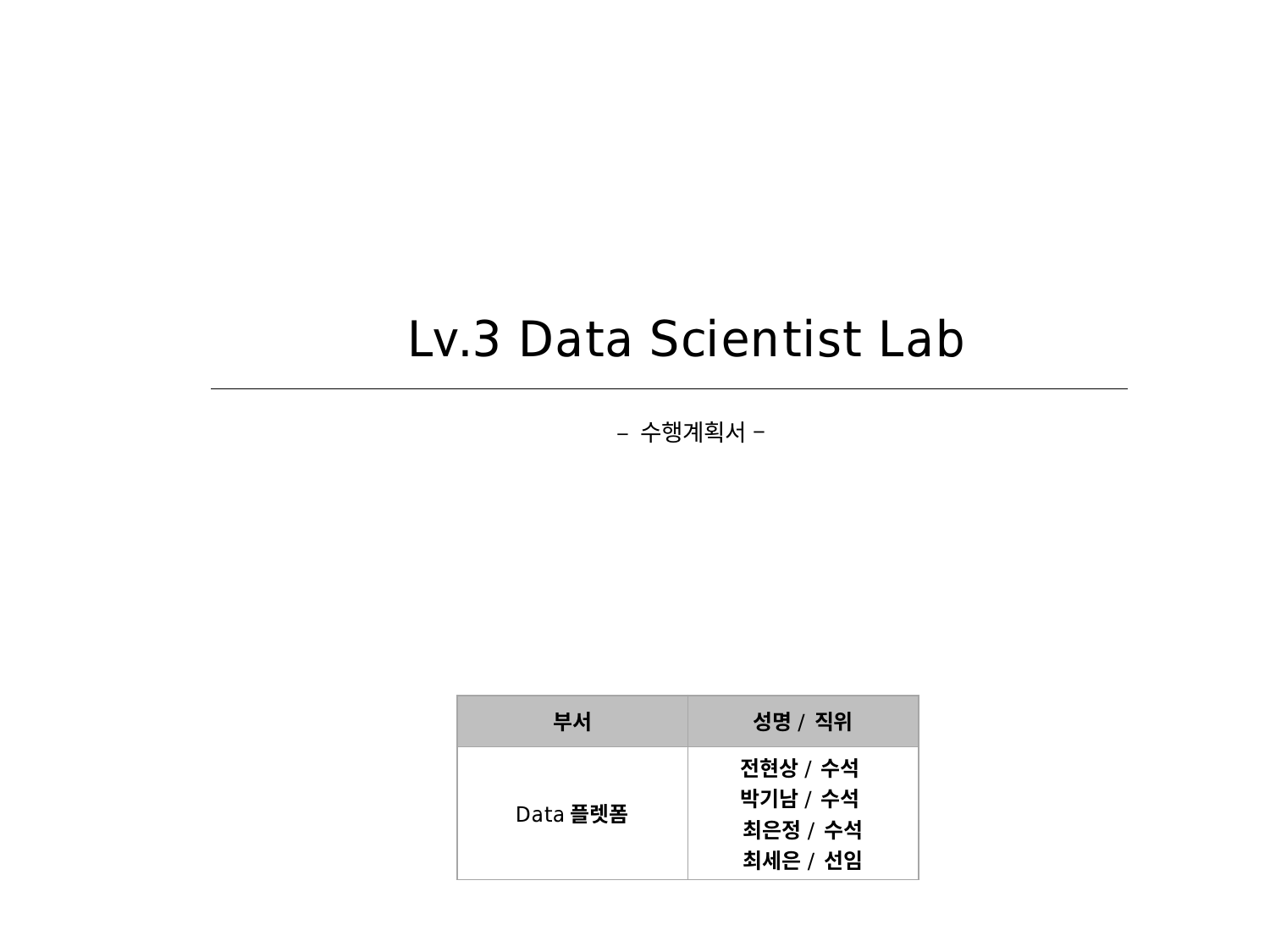

Lv.3 Data Scientist Lab
‒ 수행계획서 ‒
| 부서 | 성명/직위 |
| --- | --- |
| Data플렛폼 | 전현상/수석 박기남/수석 최은정/수석 최세은/선임 |